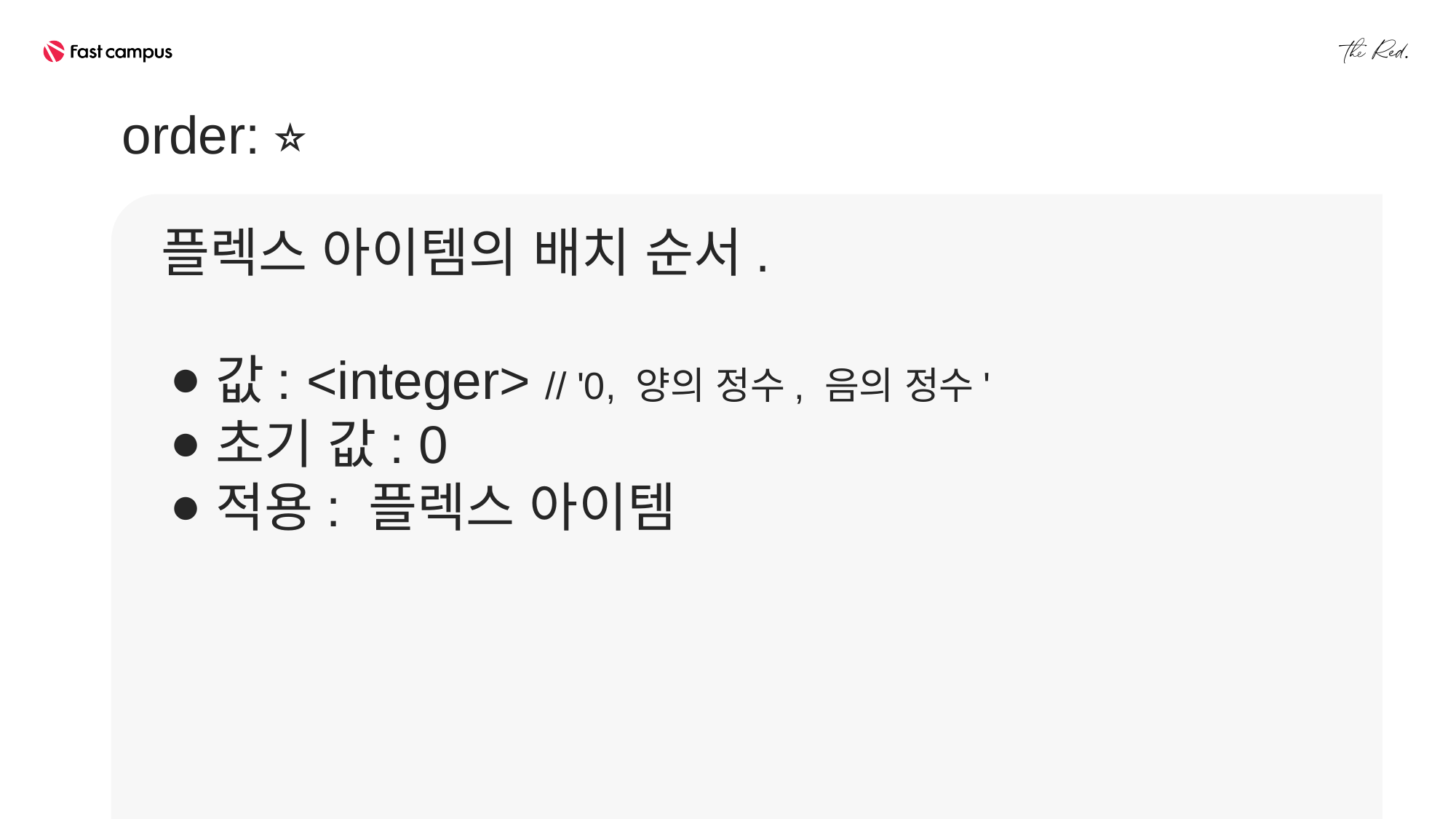

order: ⭐
플렉스 아이템의 배치 순서.

값: <integer> // '0, 양의 정수, 음의 정수'
초기 값: 0
적용: 플렉스 아이템